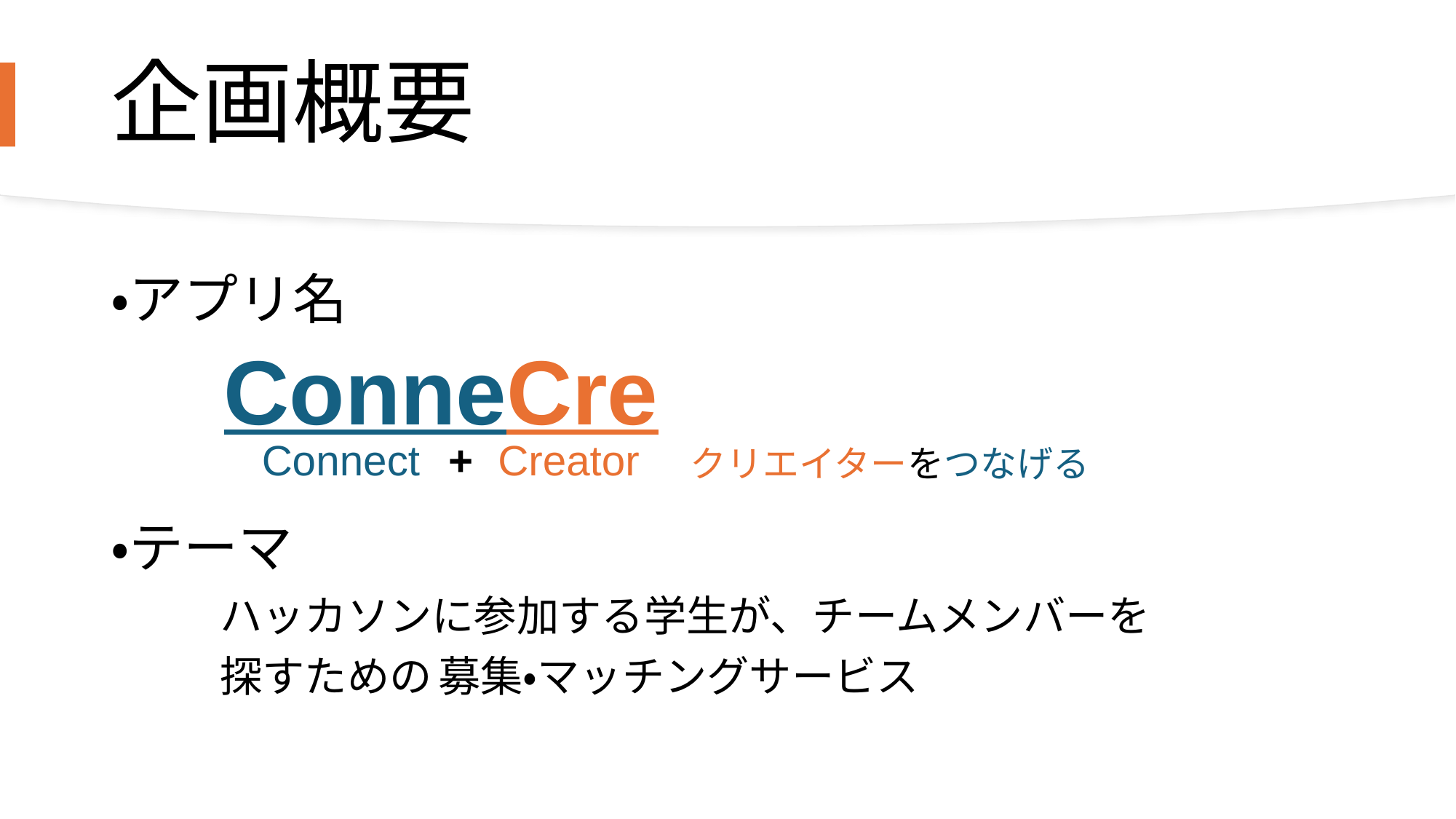

# 企画概要

・アプリ名
　ConneCre

・テーマ
	ハッカソンに参加する学生が、チームメンバーを
	探すための	募集・マッチングサービス
Connect
+
Creator
クリエイターをつなげる